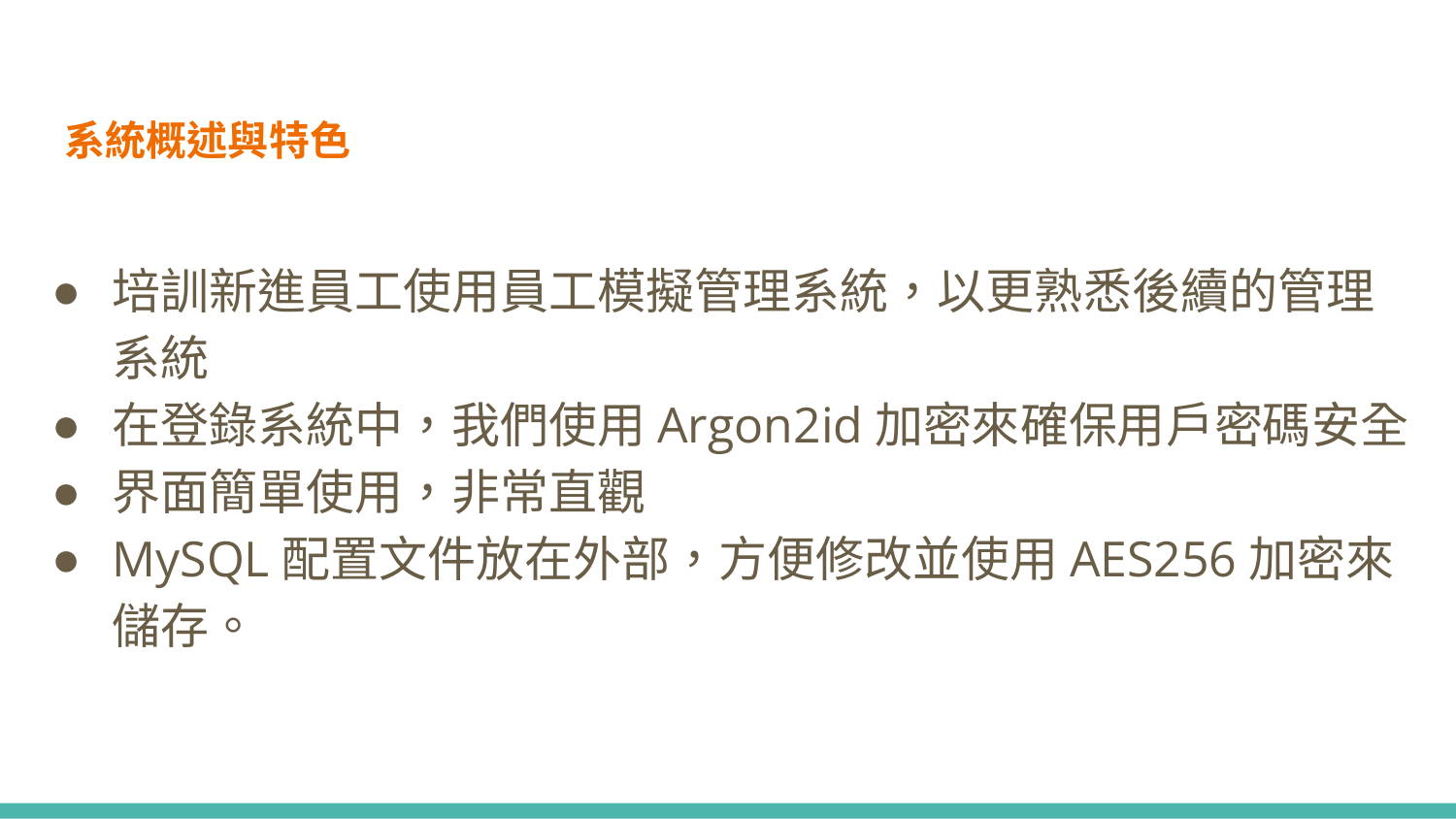

# 系統概述與特色

培訓新進員工使用員工模擬管理系統，以更熟悉後續的管理系統
在登錄系統中，我們使用Argon2id加密來確保用戶密碼安全
界面簡單使用，非常直觀
MySQL配置文件放在外部，方便修改並使用AES256加密來儲存。